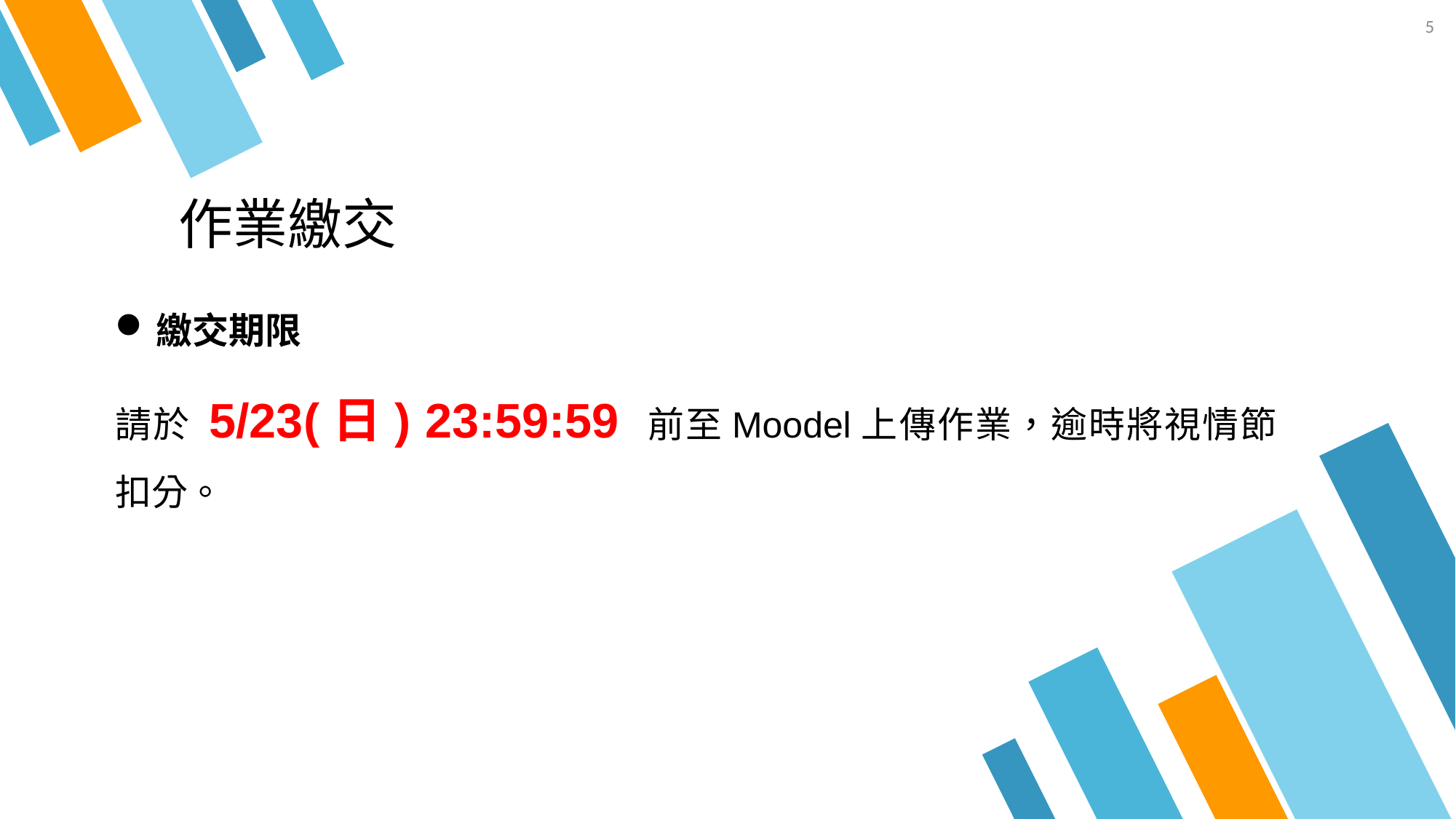

5
# 作業繳交
繳交期限
請於 5/23(日) 23:59:59 前至Moodel上傳作業，逾時將視情節扣分。